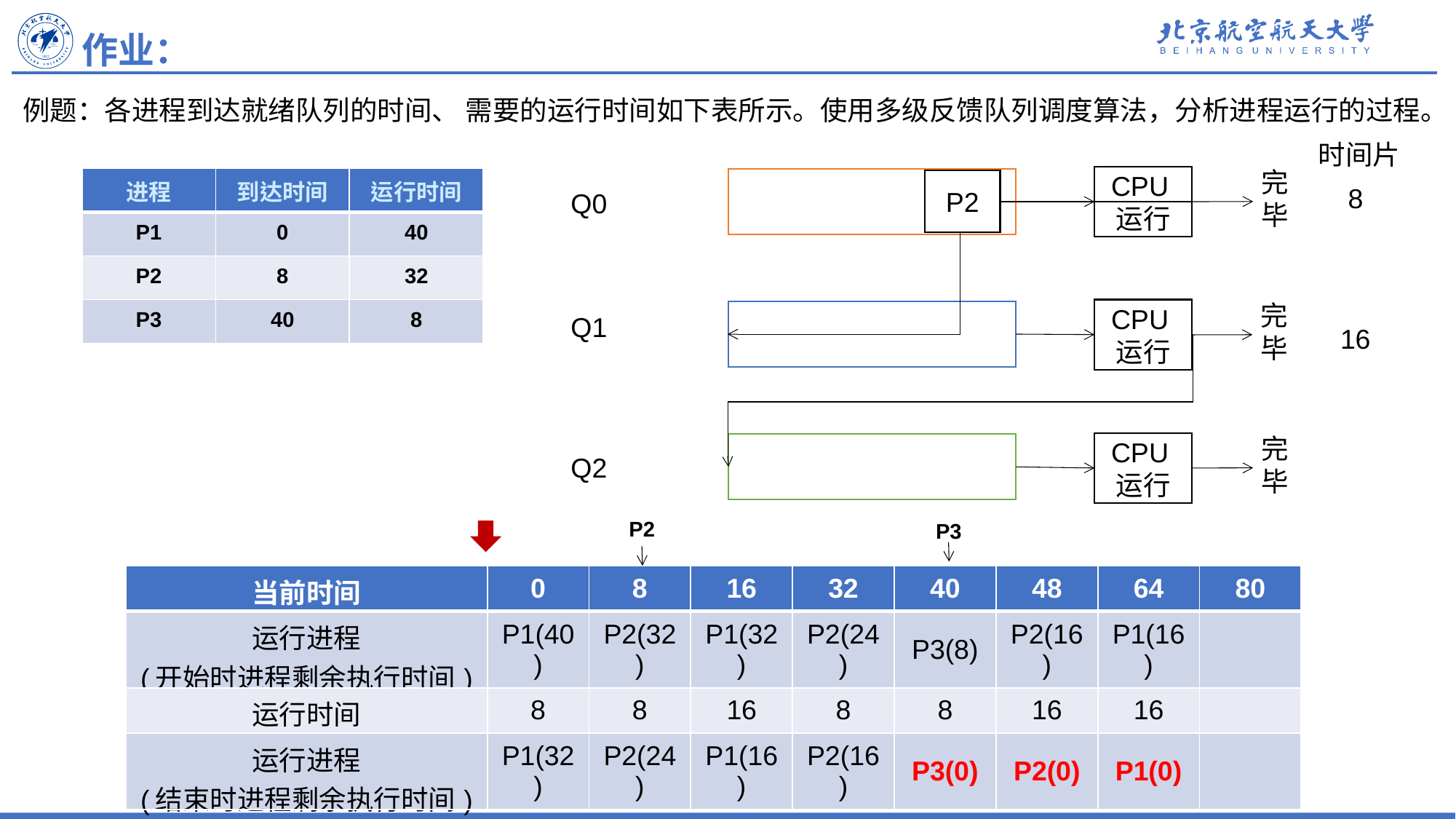

作业：
例题：各进程到达就绪队列的时间、 需要的运行时间如下表所示。使用多级反馈队列调度算法，分析进程运行的过程。
时间片
完毕
CPU运行
| 进程 | 到达时间 | 运行时间 |
| --- | --- | --- |
| P1 | 0 | 40 |
| P2 | 8 | 32 |
| P3 | 40 | 8 |

P3
P1
P2
8
Q0
完毕
CPU运行

Q1
16
完毕
CPU运行

Q2
P2
P3

| 当前时间 | 0 | 8 | 16 | 32 | 40 | 48 | 64 | 80 |
| --- | --- | --- | --- | --- | --- | --- | --- | --- |
| 运行进程 (开始时进程剩余执行时间) | P1(40) | P2(32) | P1(32) | P2(24) | P3(8) | P2(16) | P1(16) |  |
| 运行时间 | 8 | 8 | 16 | 8 | 8 | 16 | 16 |  |
| 运行进程 (结束时进程剩余执行时间) | P1(32) | P2(24) | P1(16) | P2(16) | P3(0) | P2(0) | P1(0) |  |
2